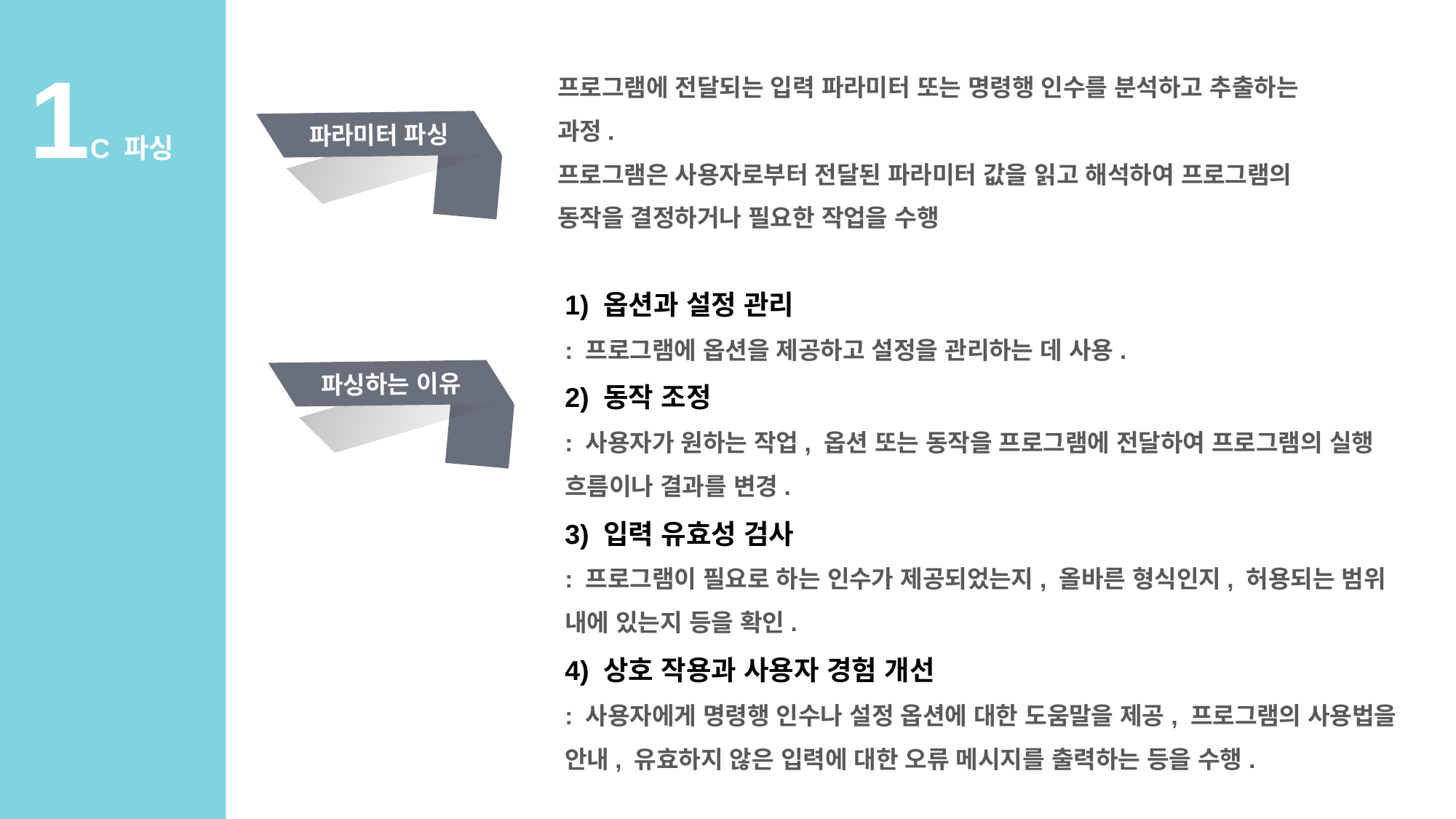

1C 파싱
프로그램에 전달되는 입력 파라미터 또는 명령행 인수를 분석하고 추출하는 과정.
프로그램은 사용자로부터 전달된 파라미터 값을 읽고 해석하여 프로그램의 동작을 결정하거나 필요한 작업을 수행
파라미터 파싱

1) 옵션과 설정 관리
: 프로그램에 옵션을 제공하고 설정을 관리하는 데 사용.
2) 동작 조정
: 사용자가 원하는 작업, 옵션 또는 동작을 프로그램에 전달하여 프로그램의 실행 흐름이나 결과를 변경.
3) 입력 유효성 검사
: 프로그램이 필요로 하는 인수가 제공되었는지, 올바른 형식인지, 허용되는 범위 내에 있는지 등을 확인.
4) 상호 작용과 사용자 경험 개선
: 사용자에게 명령행 인수나 설정 옵션에 대한 도움말을 제공, 프로그램의 사용법을 안내, 유효하지 않은 입력에 대한 오류 메시지를 출력하는 등을 수행.
파싱하는 이유